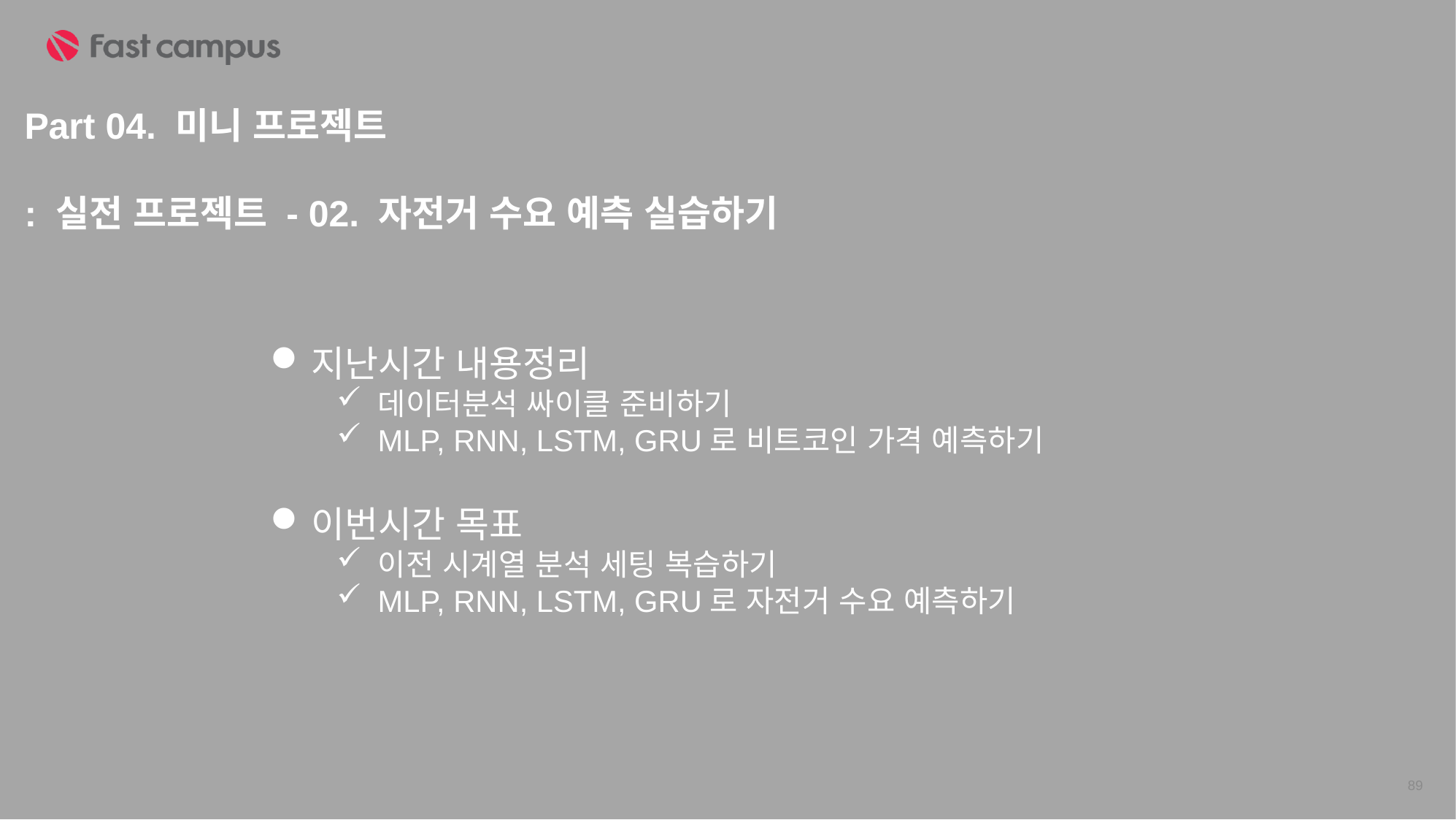

Part 04. 미니 프로젝트

: 실전 프로젝트 - 02. 자전거 수요 예측 실습하기
지난시간 내용정리
데이터분석 싸이클 준비하기
MLP, RNN, LSTM, GRU로 비트코인 가격 예측하기

이번시간 목표
이전 시계열 분석 세팅 복습하기
MLP, RNN, LSTM, GRU로 자전거 수요 예측하기
89